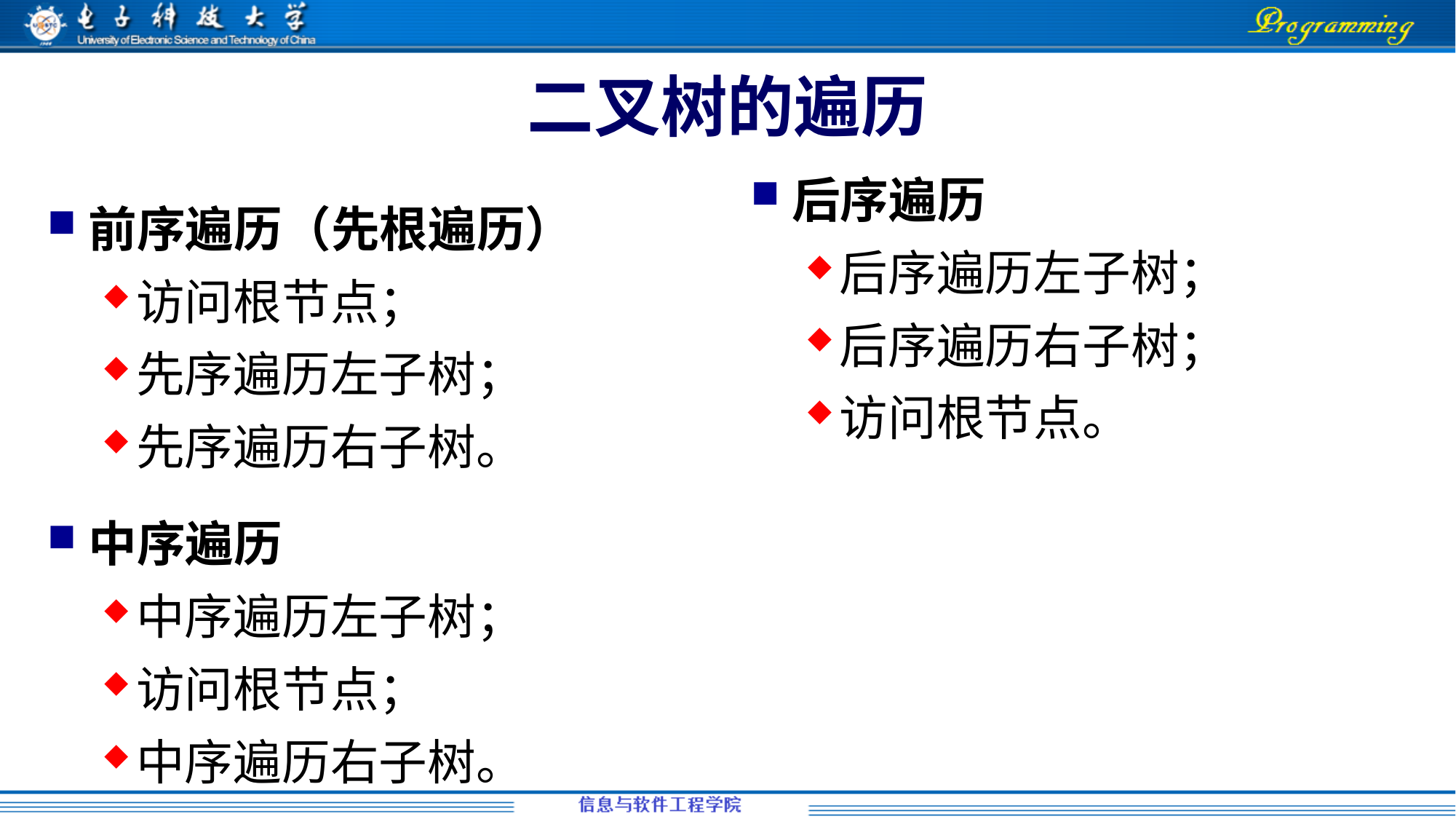

# 二叉树的遍历
前序遍历（先根遍历）
访问根节点；
先序遍历左子树；
先序遍历右子树。
中序遍历
中序遍历左子树；
访问根节点；
中序遍历右子树。
后序遍历
后序遍历左子树；
后序遍历右子树；
访问根节点。